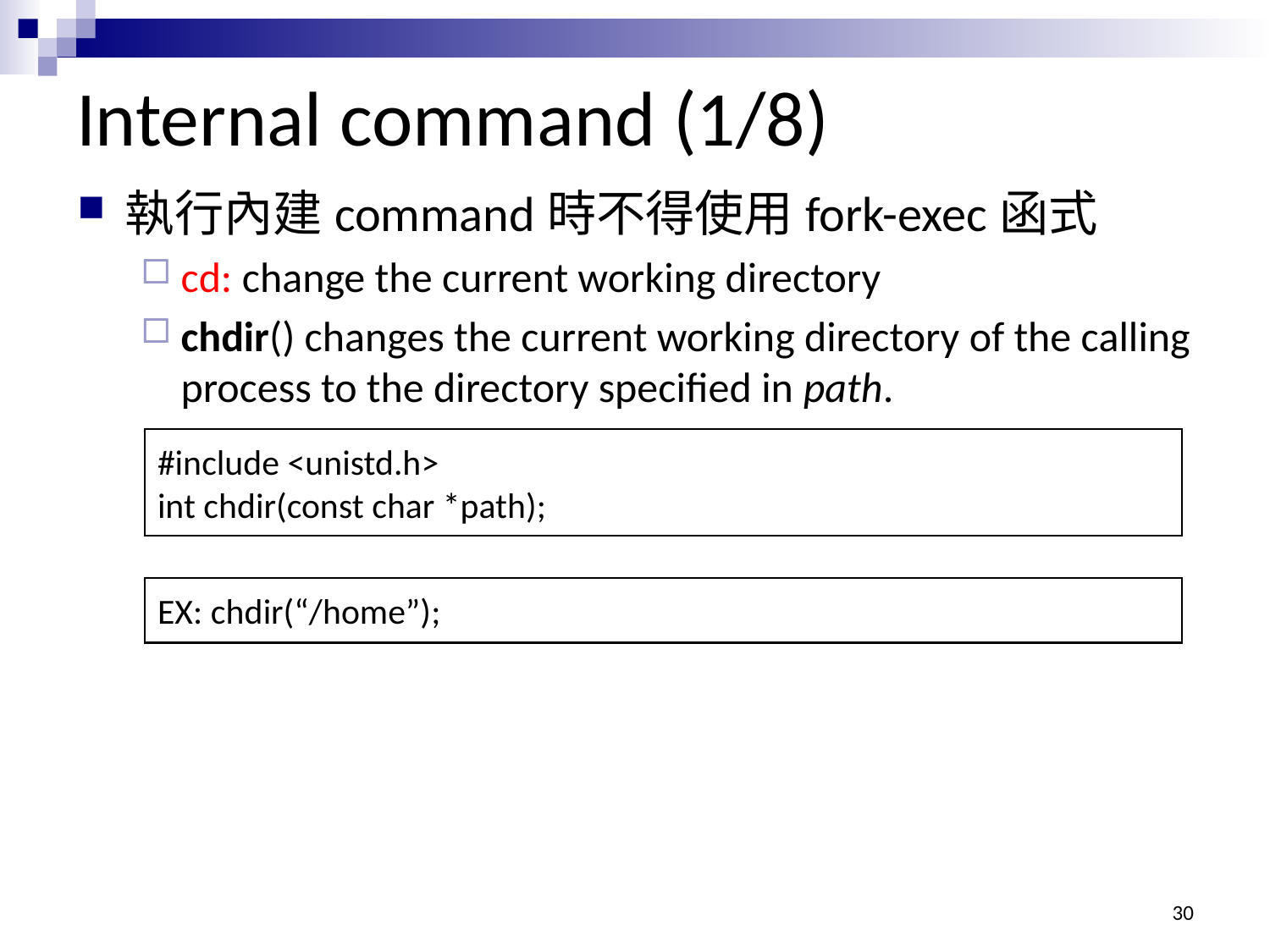

# Internal command (1/8)
執行內建command時不得使用fork-exec函式
cd: change the current working directory
chdir() changes the current working directory of the calling process to the directory specified in path.

#include <unistd.h>
int chdir(const char *path);
EX: chdir(“/home”);
30